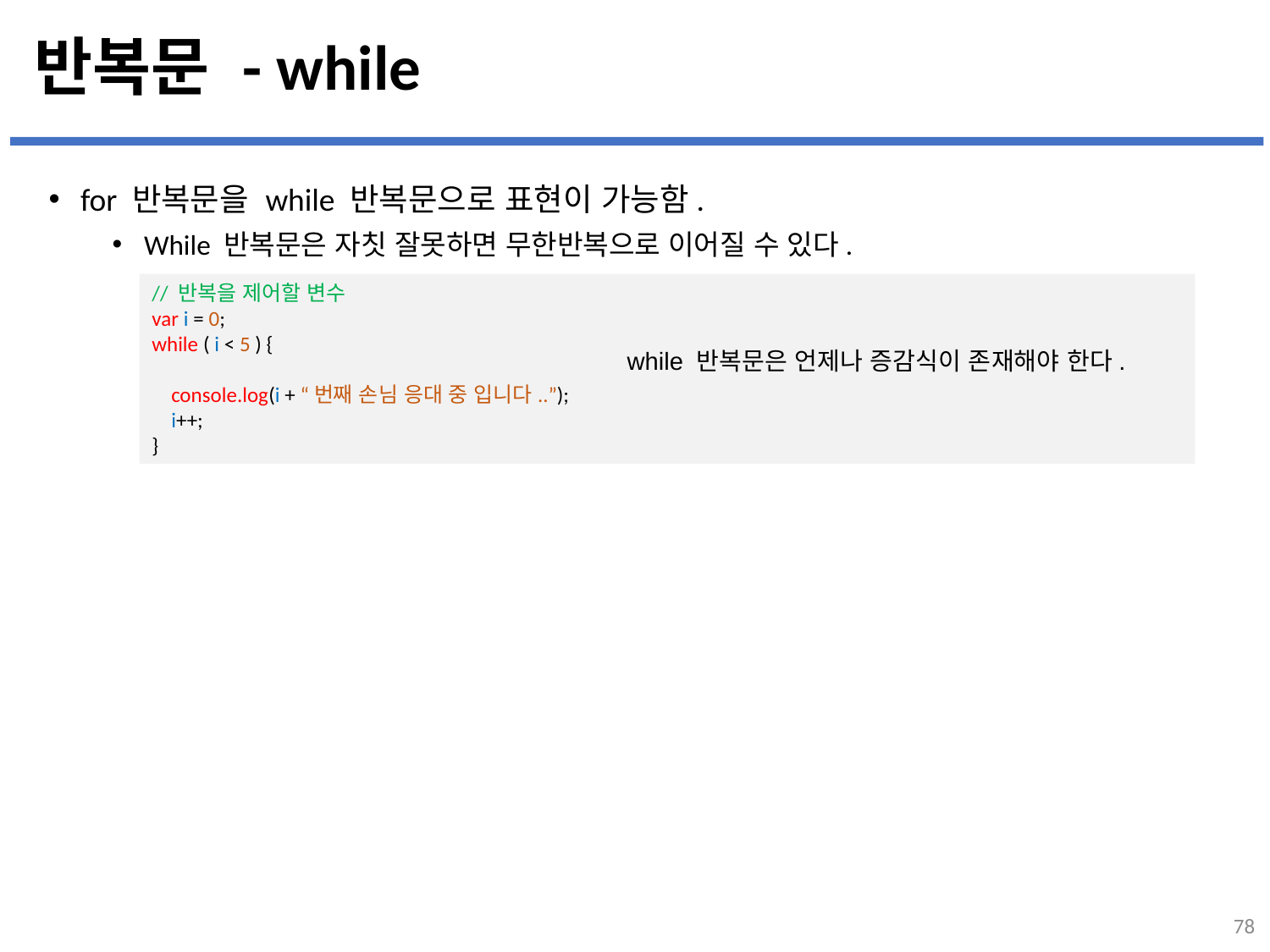

# 반복문 - while
for 반복문을 while 반복문으로 표현이 가능함.
While 반복문은 자칫 잘못하면 무한반복으로 이어질 수 있다.

// 반복을 제어할 변수
var i = 0;
while ( i < 5 ) {

    console.log(i + “번째 손님 응대 중 입니다..”);
    i++;
}
while 반복문은 언제나 증감식이 존재해야 한다.
78